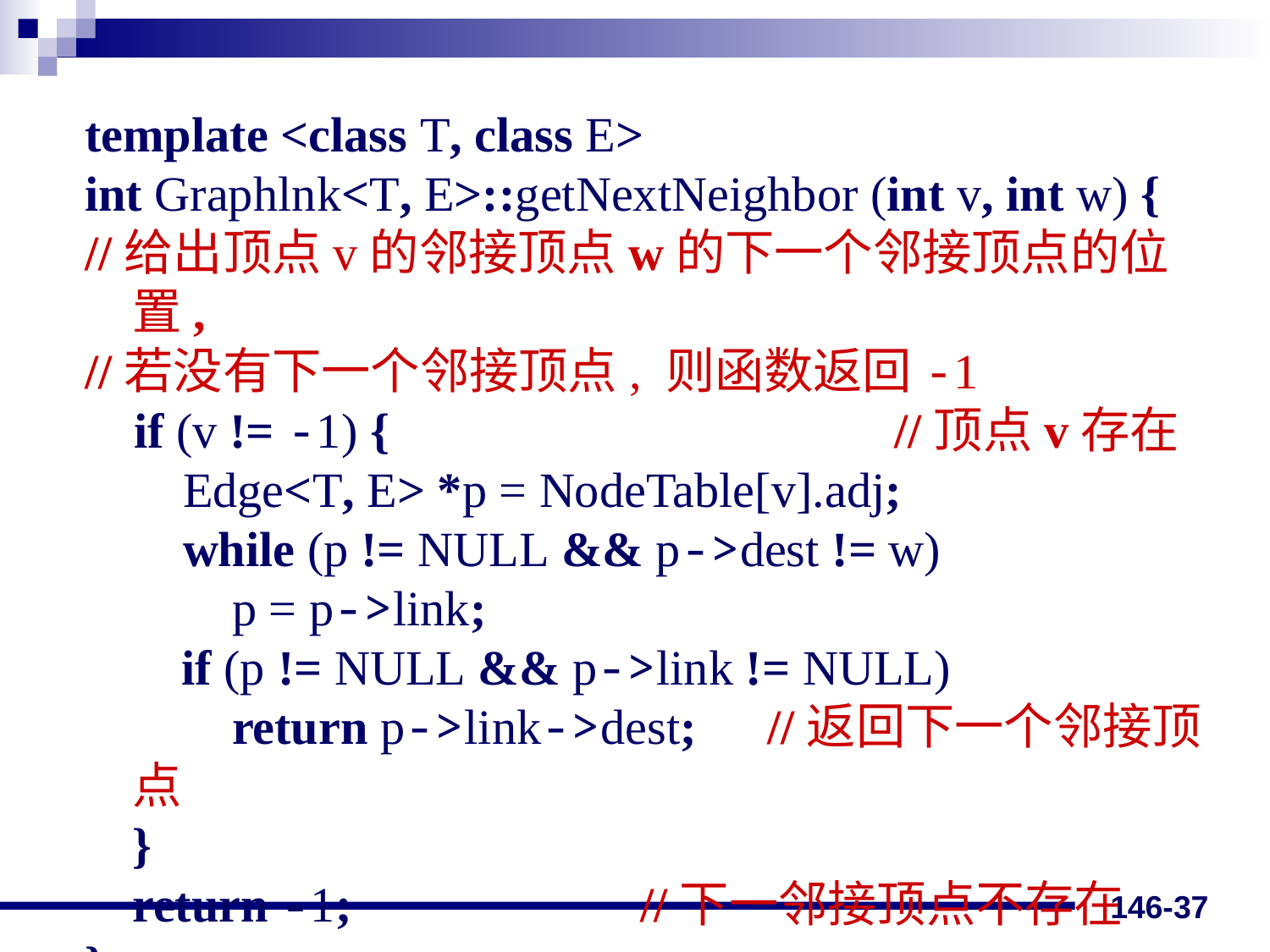

template <class T, class E>
int Graphlnk<T, E>::getNextNeighbor (int v, int w) {
//给出顶点v的邻接顶点w的下一个邻接顶点的位置,
//若没有下一个邻接顶点, 则函数返回-1
    if (v != -1) {				//顶点v存在
        Edge<T, E> *p = NodeTable[v].adj;
        while (p != NULL && p->dest != w)
            p = p->link;
	    if (p != NULL && p->link != NULL)
            return p->link->dest; 	//返回下一个邻接顶点
   	}
   	return -1; 			//下一邻接顶点不存在
};
146-37